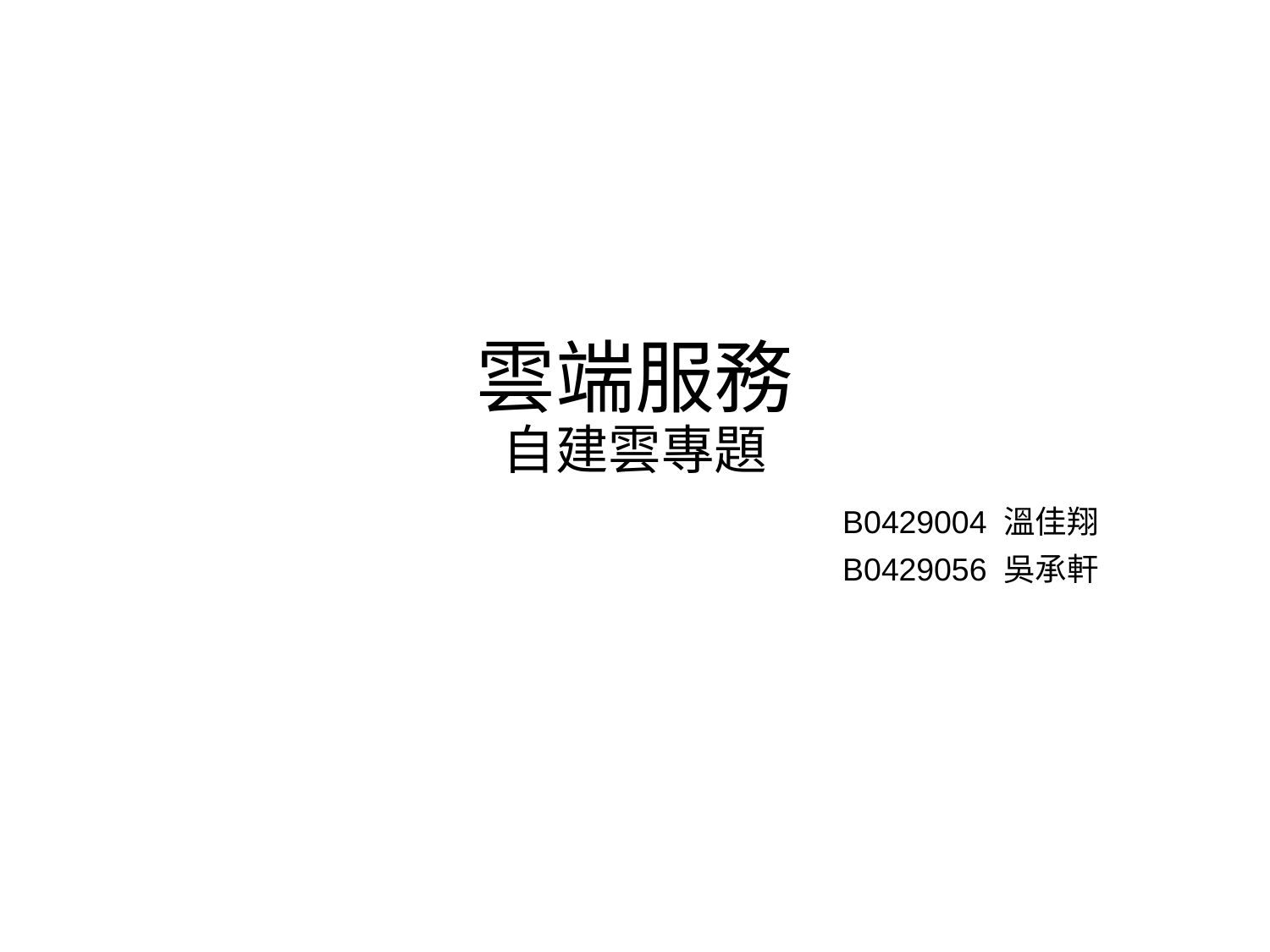

# 雲端服務 自建雲專題
B0429004 溫佳翔
B0429056 吳承軒